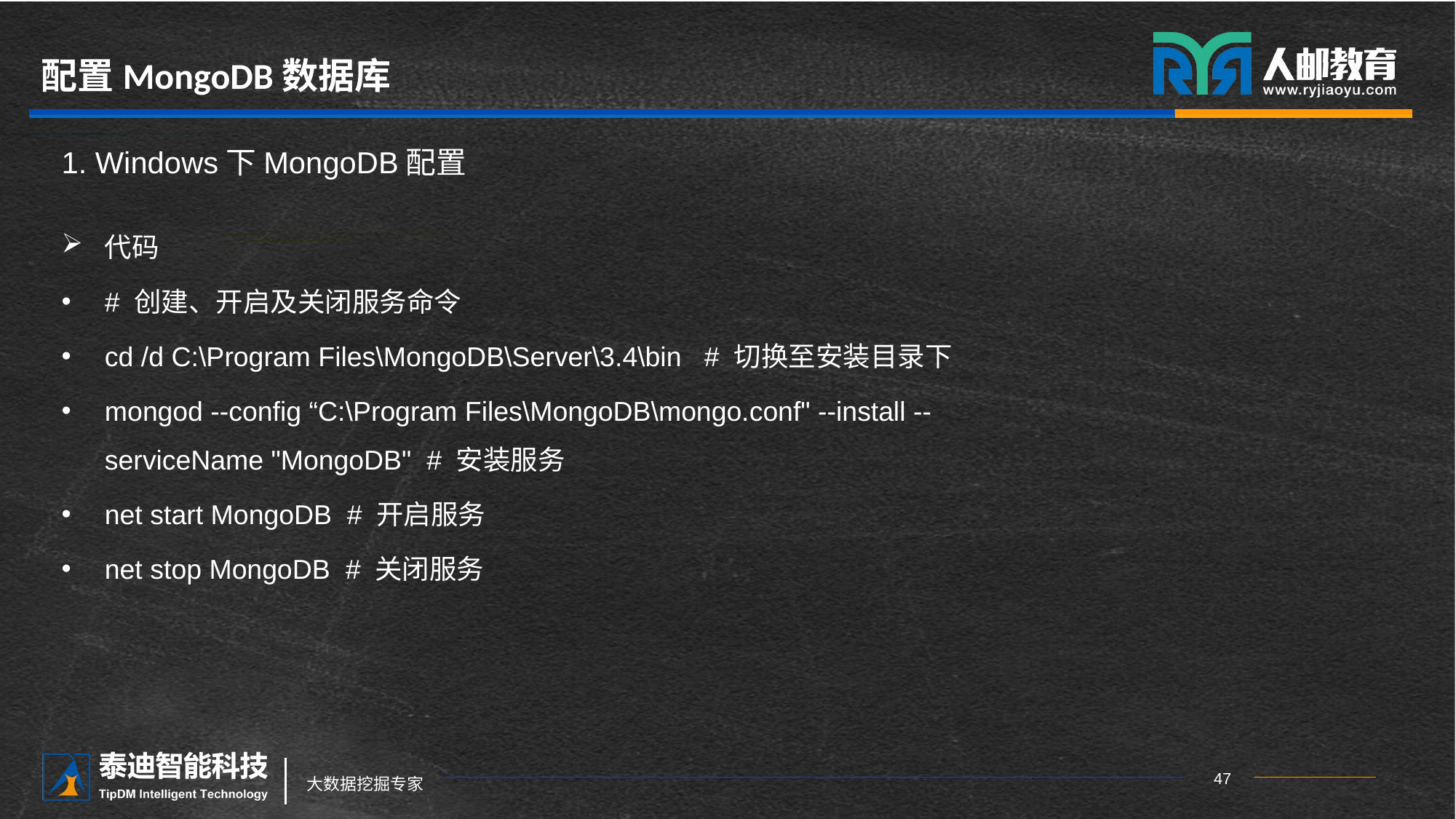

# 配置MongoDB数据库
1. Windows下MongoDB配置
代码
# 创建、开启及关闭服务命令
cd /d C:\Program Files\MongoDB\Server\3.4\bin   # 切换至安装目录下
mongod --config “C:\Program Files\MongoDB\mongo.conf" --install --serviceName "MongoDB"  # 安装服务
net start MongoDB  # 开启服务
net stop MongoDB  # 关闭服务